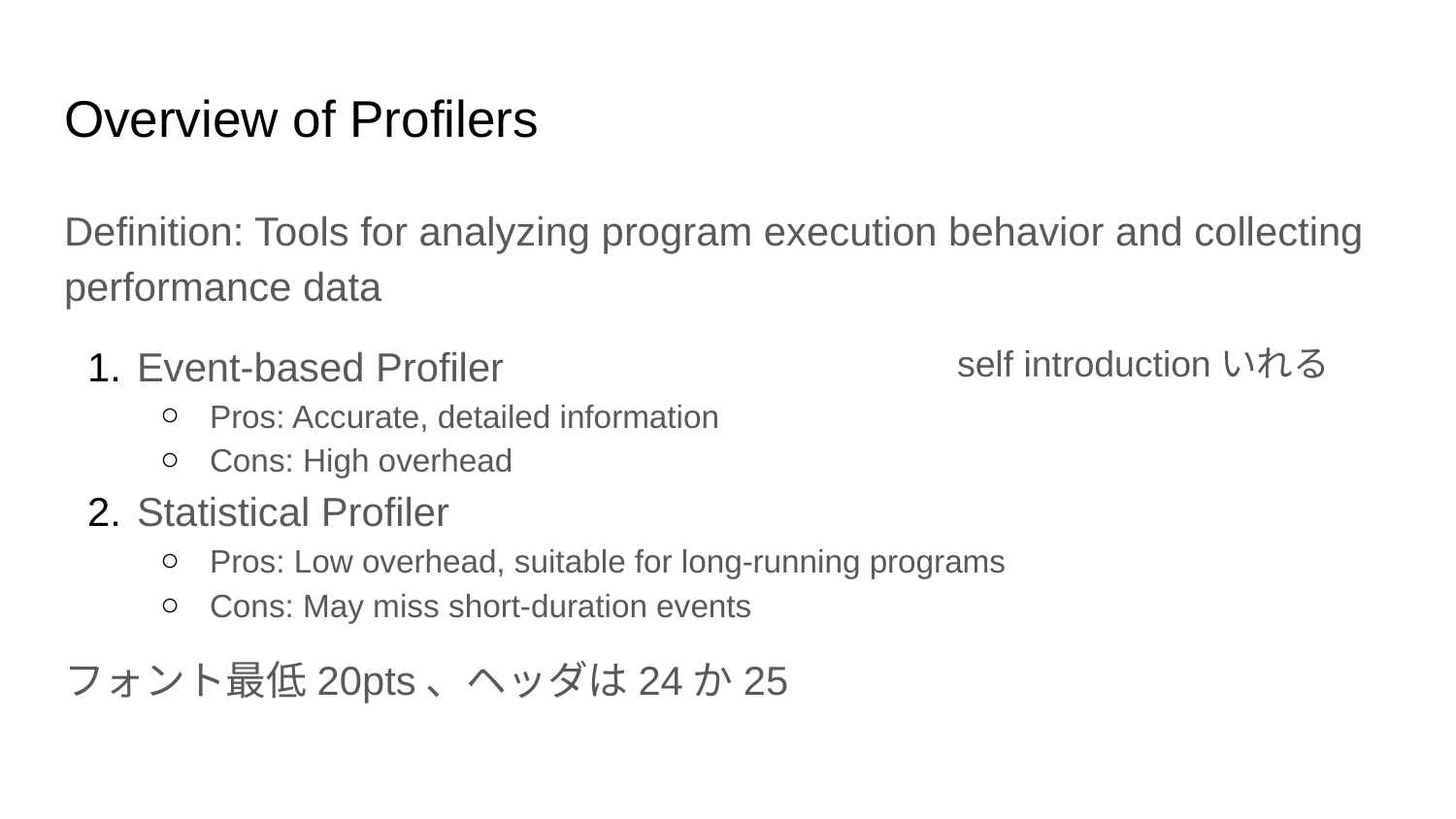

# Overview of Profilers
Definition: Tools for analyzing program execution behavior and collecting performance data
Event-based Profiler
Pros: Accurate, detailed information
Cons: High overhead
Statistical Profiler
Pros: Low overhead, suitable for long-running programs
Cons: May miss short-duration events
フォント最低20pts、ヘッダは24か25
self introductionいれる